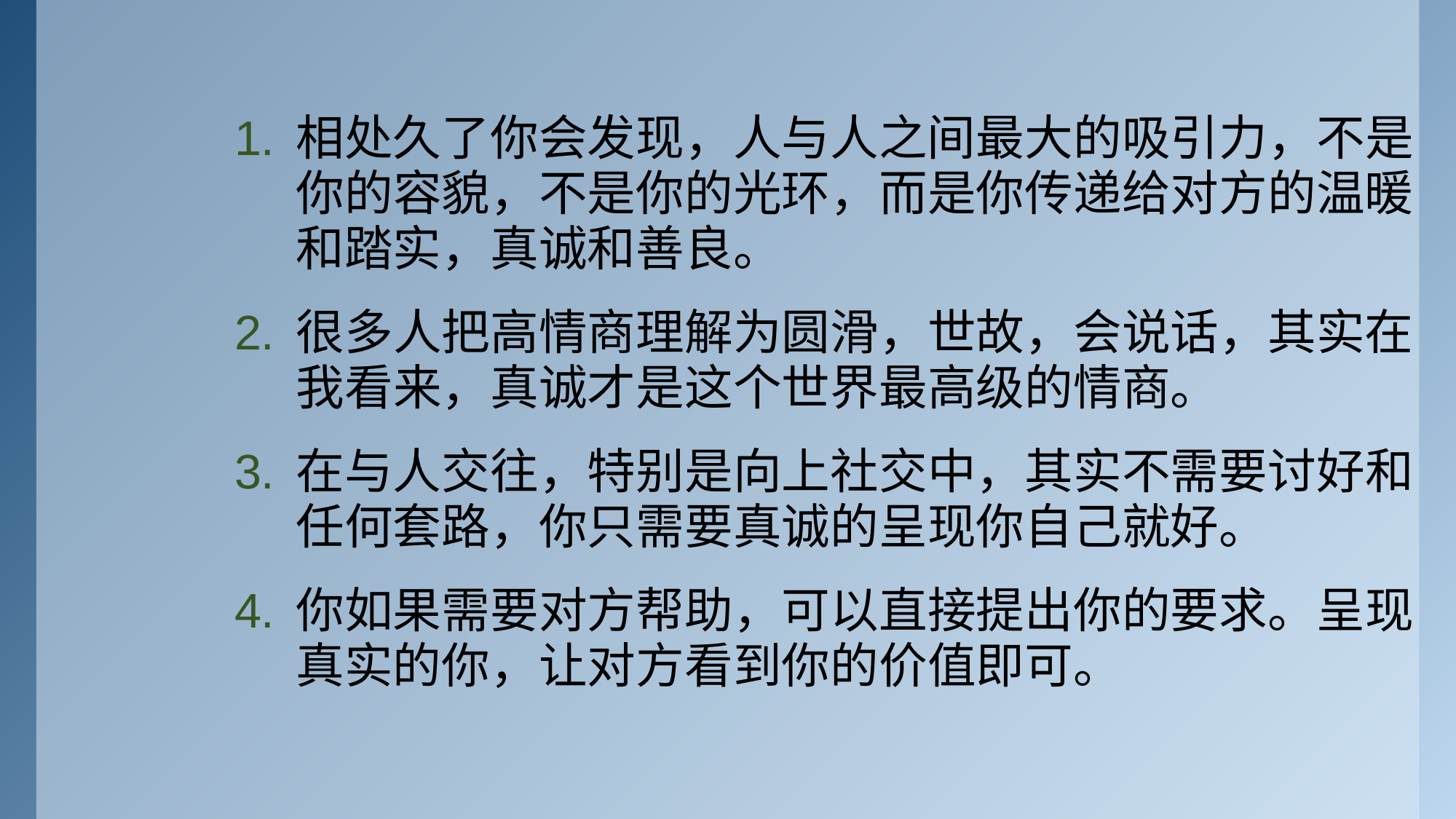

#
相处久了你会发现，人与人之间最大的吸引力，不是你的容貌，不是你的光环，而是你传递给对方的温暖和踏实，真诚和善良。
很多人把高情商理解为圆滑，世故，会说话，其实在我看来，真诚才是这个世界最高级的情商。
在与人交往，特别是向上社交中，其实不需要讨好和任何套路，你只需要真诚的呈现你自己就好。
你如果需要对方帮助，可以直接提出你的要求。呈现真实的你，让对方看到你的价值即可。